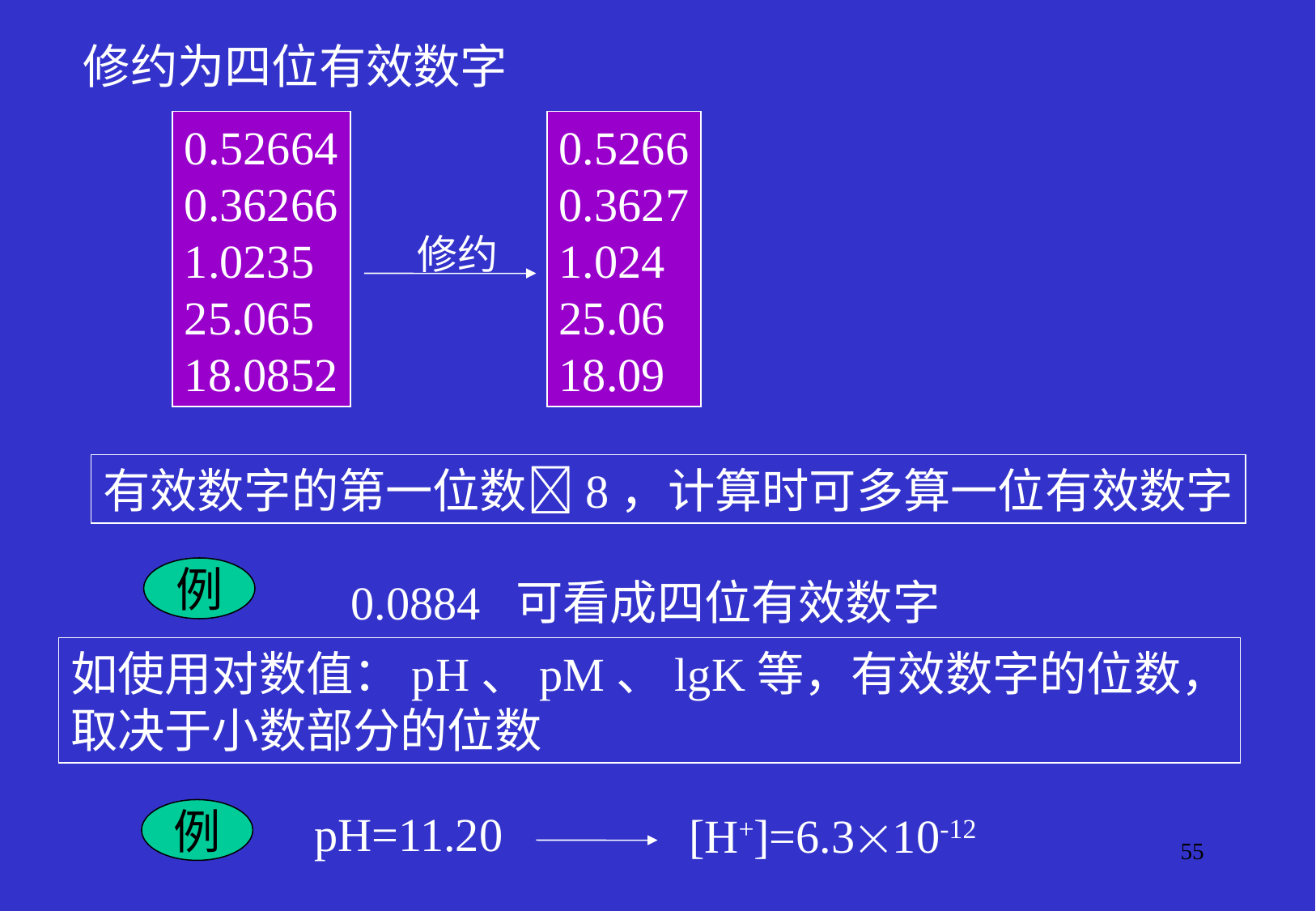

修约为四位有效数字
0.52664
0.36266
1.0235
25.065
18.0852
0.5266
0.3627
1.024
25.06
18.09
修约

有效数字的第一位数≥8，计算时可多算一位有效数字
例
0.0884  可看成四位有效数字
如使用对数值：pH、pM、lgK等，有效数字的位数，
取决于小数部分的位数
pH=11.20
例
[H+]=6.3×10-12
55